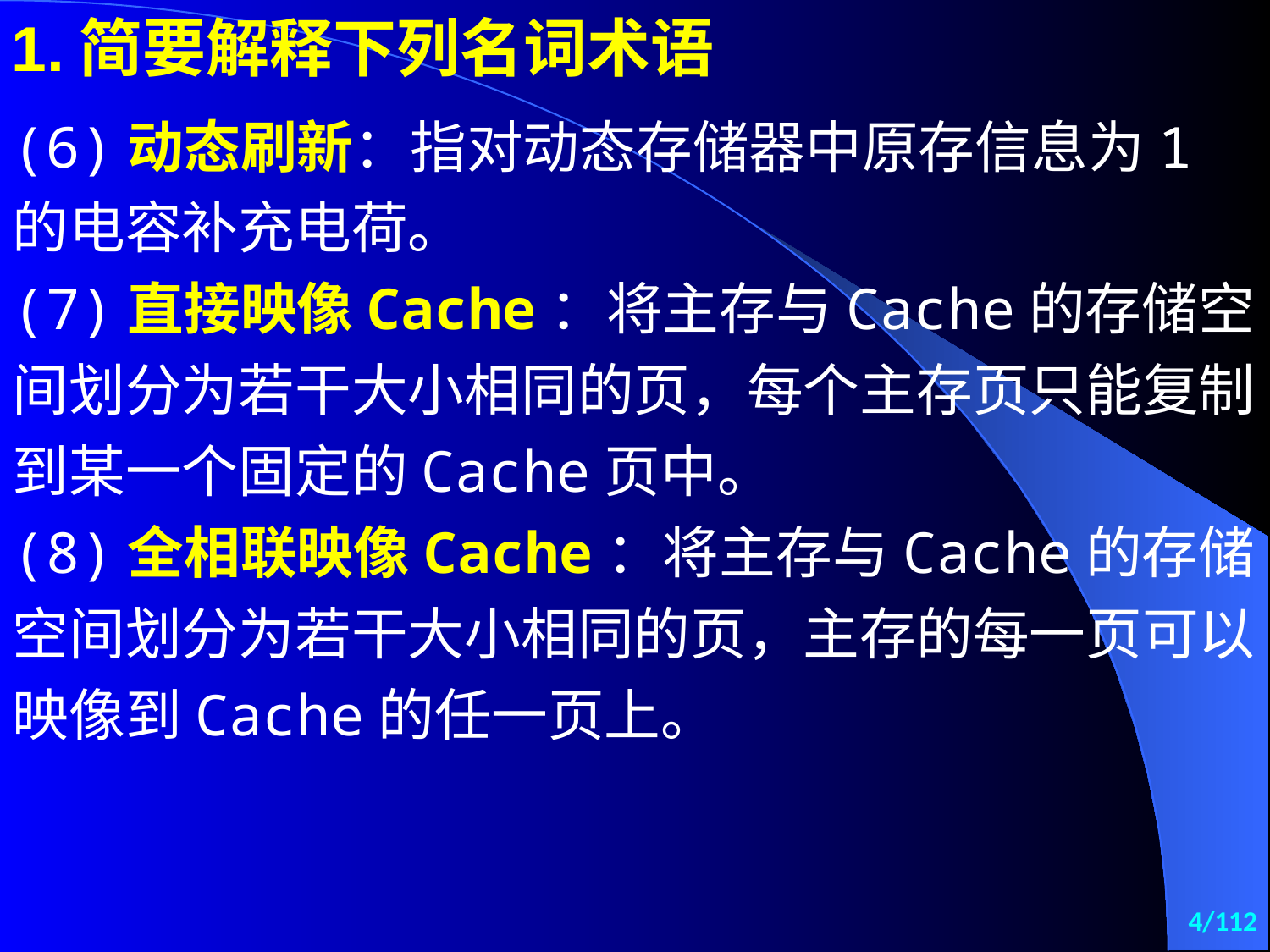

1.简要解释下列名词术语
(6)动态刷新：指对动态存储器中原存信息为1的电容补充电荷。
(7)直接映像Cache：将主存与Cache的存储空间划分为若干大小相同的页，每个主存页只能复制到某一个固定的Cache页中。
(8)全相联映像Cache：将主存与Cache的存储空间划分为若干大小相同的页，主存的每一页可以映像到Cache的任一页上。
4/112